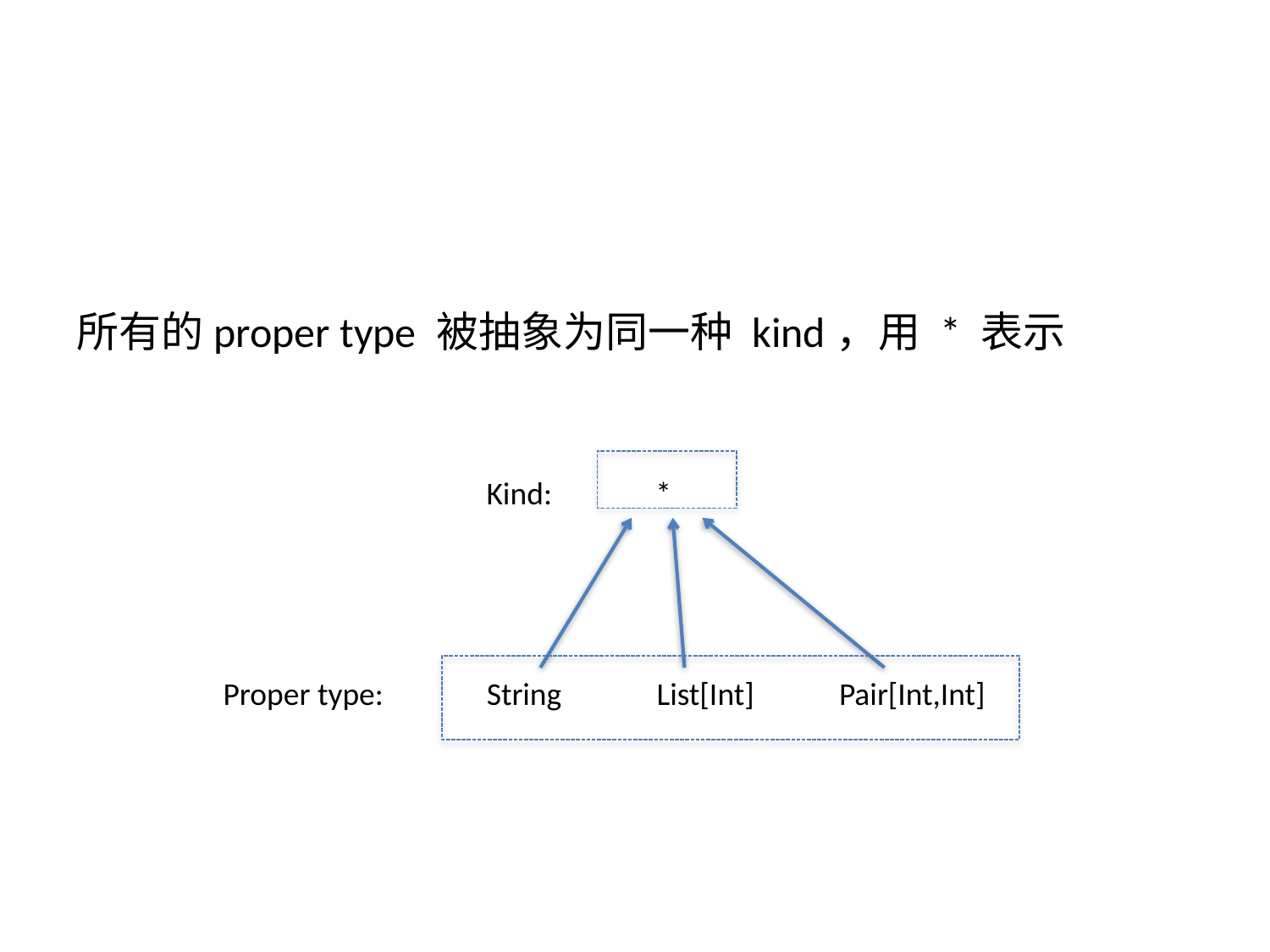

所有的proper type 被抽象为同一种 kind，用 * 表示

Kind:
*

Proper type:
String
List[Int]
Pair[Int,Int]